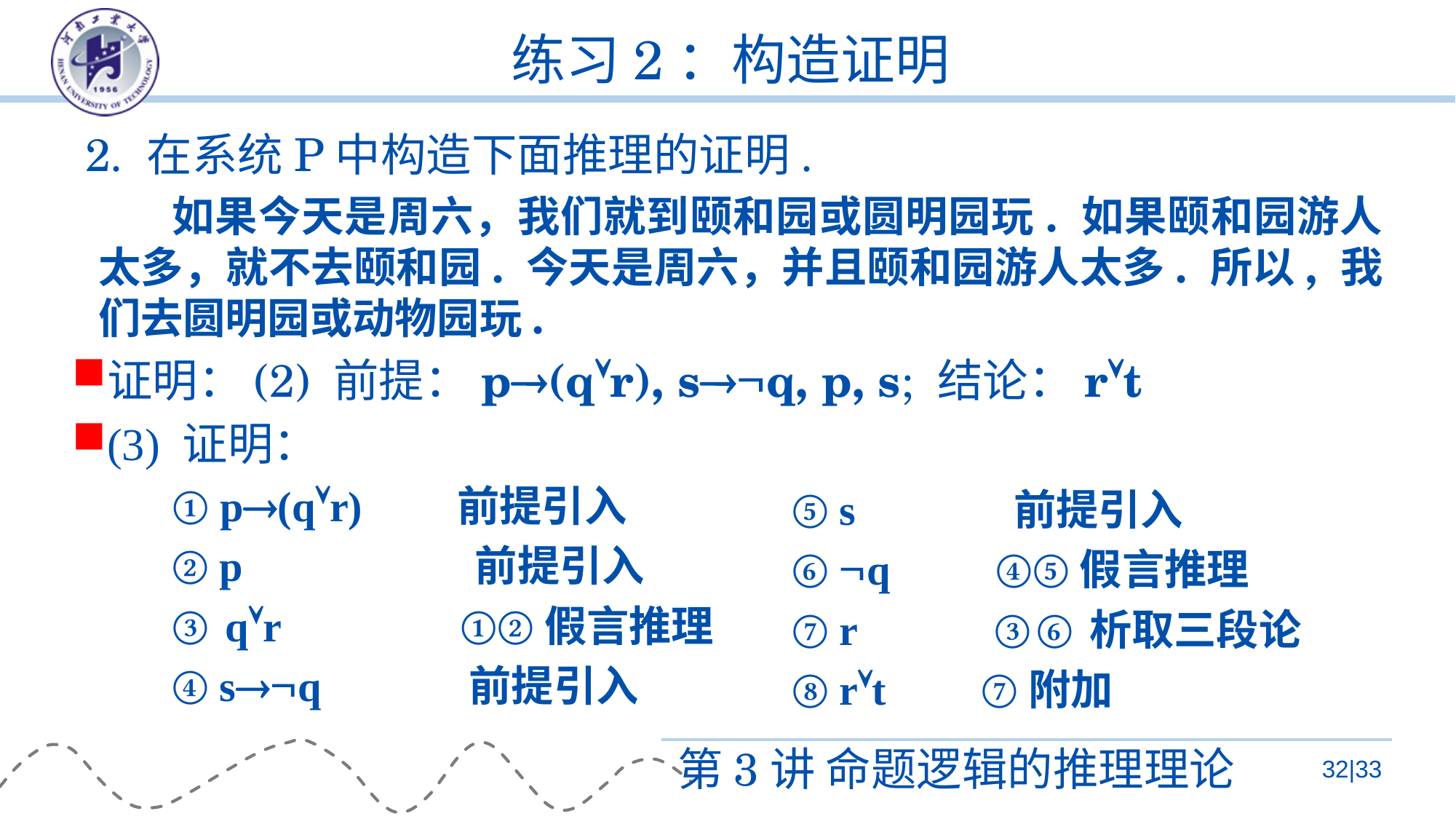

# 练习2：构造证明
 2. 在系统P中构造下面推理的证明.
      如果今天是周六，我们就到颐和园或圆明园玩. 如果颐和园游人太多，就不去颐和园. 今天是周六，并且颐和园游人太多. 所以, 我们去圆明园或动物园玩.
证明：(2) 前提：p→(q∨r), s→¬q, p, s; 结论：r∨t
(3) 证明：
       ① p→(q∨r)        前提引入
       ② p                     前提引入
       ③ q∨r                 ①②假言推理
       ④ s→¬q             前提引入
⑤ s              前提引入
⑥ ¬q          ④⑤假言推理
⑦ r             ③⑥析取三段论
⑧ r∨t         ⑦附加
第3讲 命题逻辑的推理理论
32|33